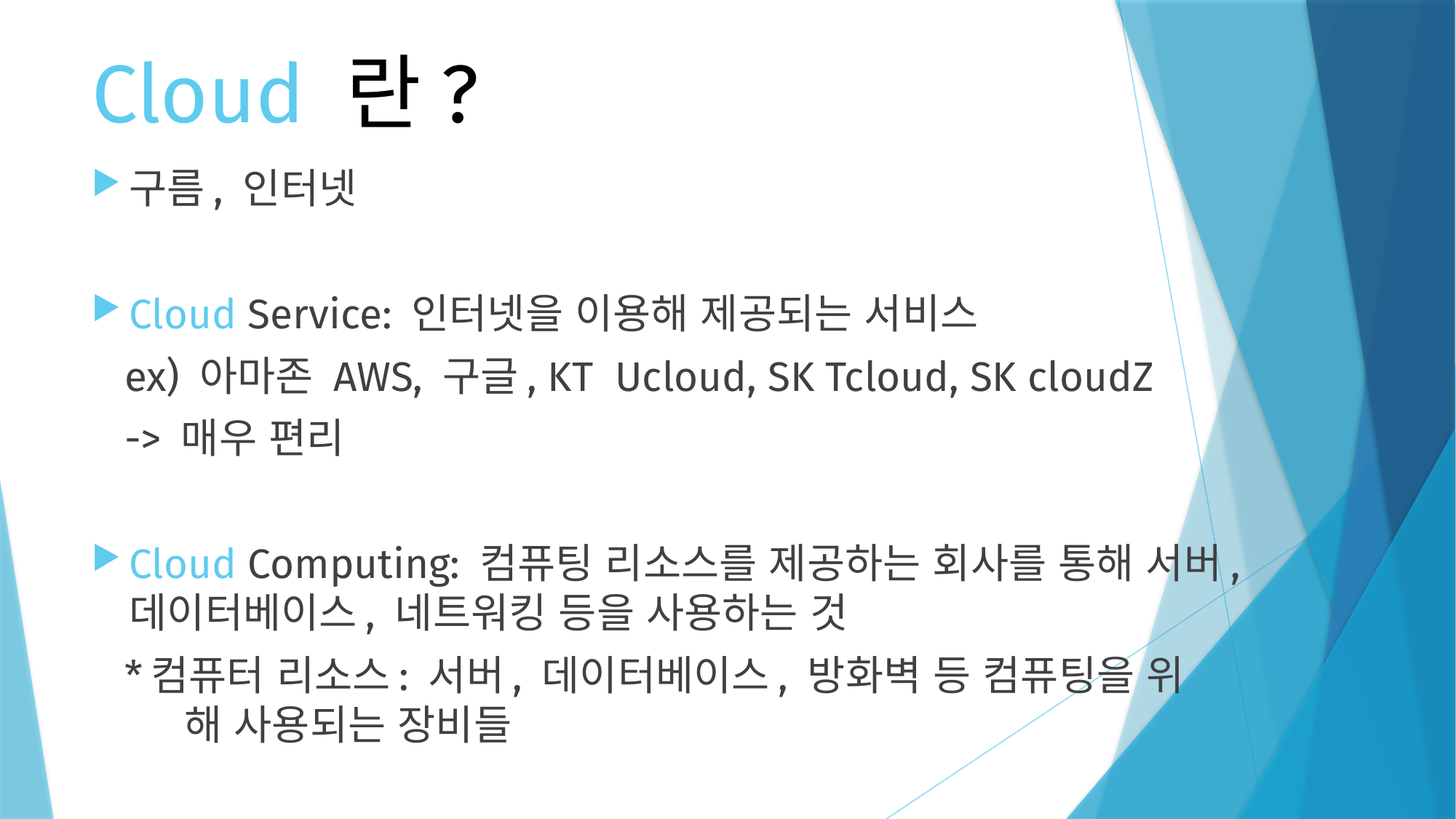

# Cloud 란?
구름, 인터넷

Cloud Service: 인터넷을 이용해 제공되는 서비스
   ex) 아마존 AWS, 구글, KT  Ucloud, SK Tcloud, SK cloudZ
   -> 매우 편리

Cloud Computing: 컴퓨팅 리소스를 제공하는 회사를 통해 서버, 데이터베이스, 네트워킹 등을 사용하는 것
   *컴퓨터 리소스: 서버, 데이터베이스, 방화벽 등 컴퓨팅을 위                      	해 사용되는 장비들